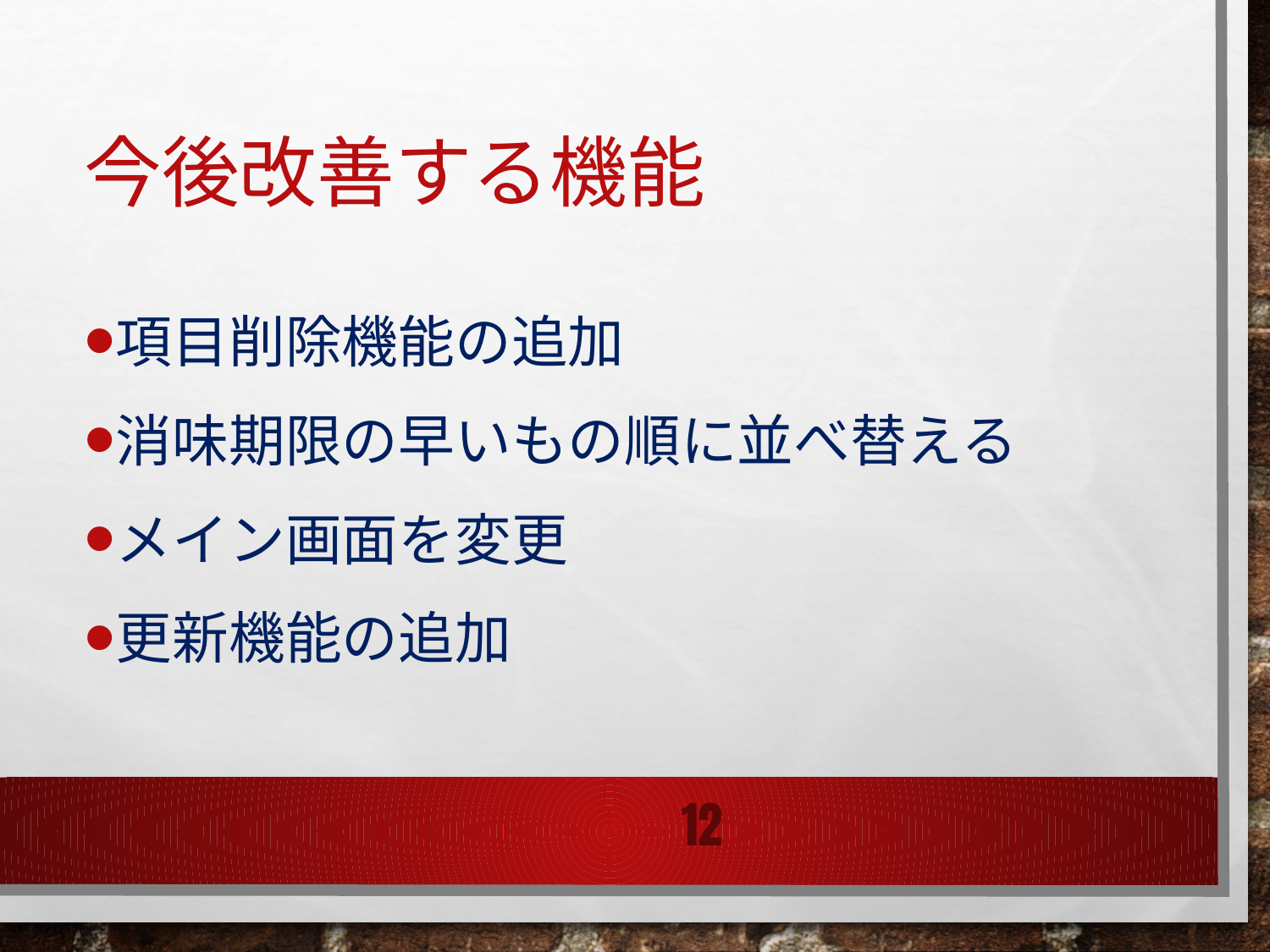

# 今後改善する機能
項目削除機能の追加
消味期限の早いもの順に並べ替える
メイン画面を変更
更新機能の追加

12